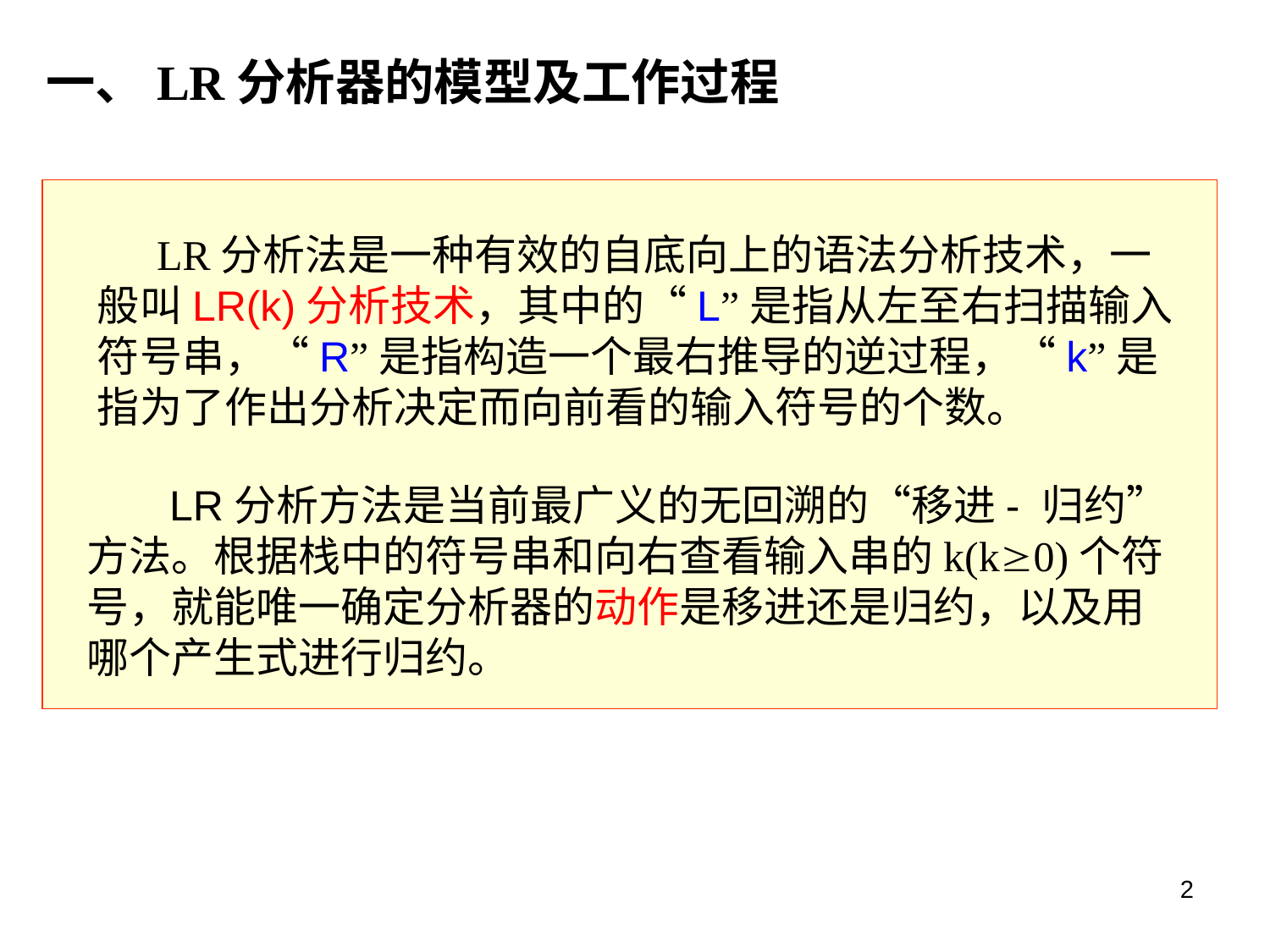

一、LR分析器的模型及工作过程

     LR分析法是一种有效的自底向上的语法分析技术，一般叫LR(k)分析技术，其中的“L”是指从左至右扫描输入符号串，“R”是指构造一个最右推导的逆过程，“k”是指为了作出分析决定而向前看的输入符号的个数。
       LR分析方法是当前最广义的无回溯的“移进- 归约”方法。根据栈中的符号串和向右查看输入串的k(k≥0)个符号，就能唯一确定分析器的动作是移进还是归约，以及用哪个产生式进行归约。

2